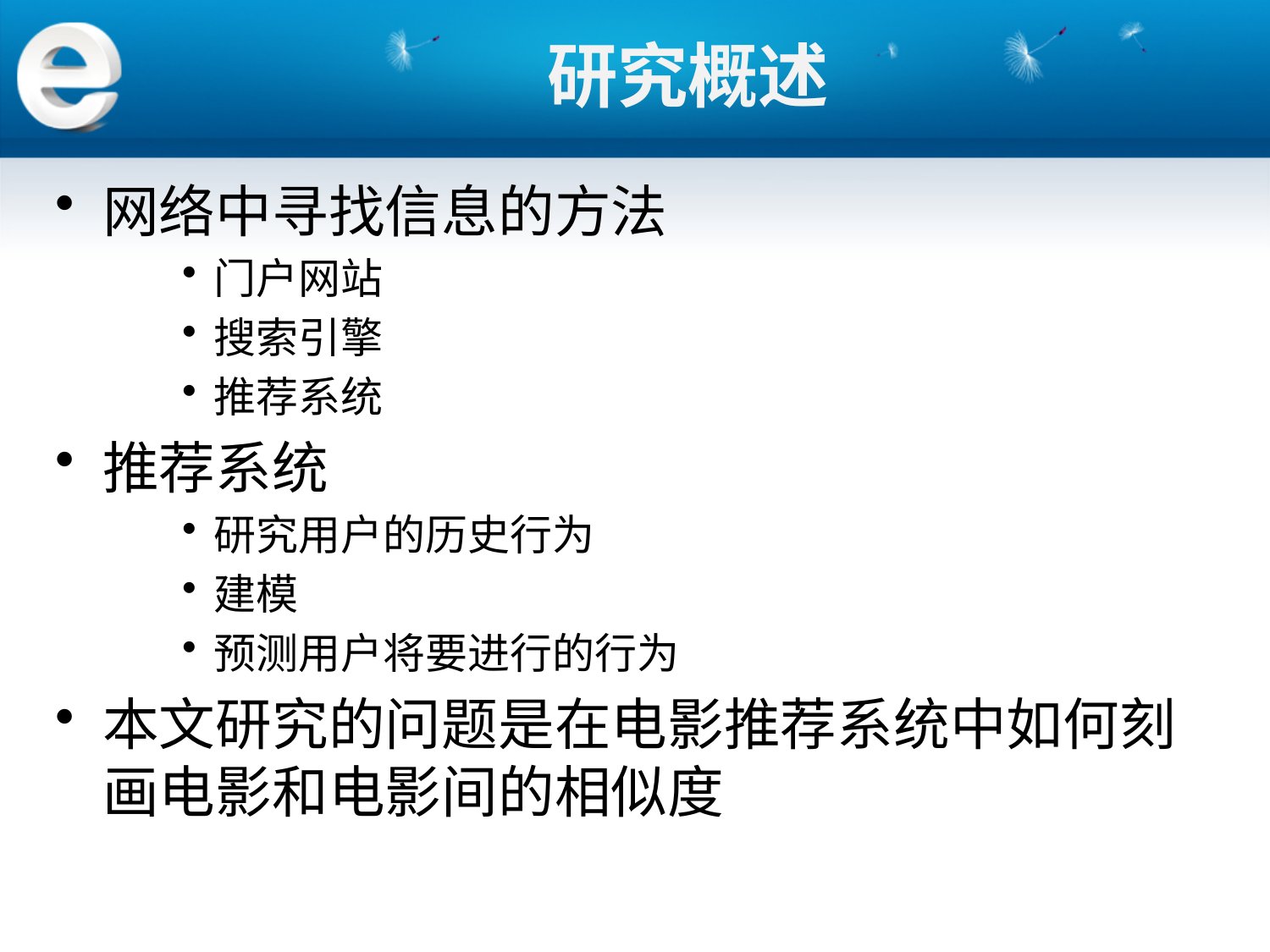

# 研究概述
网络中寻找信息的方法
门户网站
搜索引擎
推荐系统
推荐系统
研究用户的历史行为
建模
预测用户将要进行的行为
本文研究的问题是在电影推荐系统中如何刻画电影和电影间的相似度